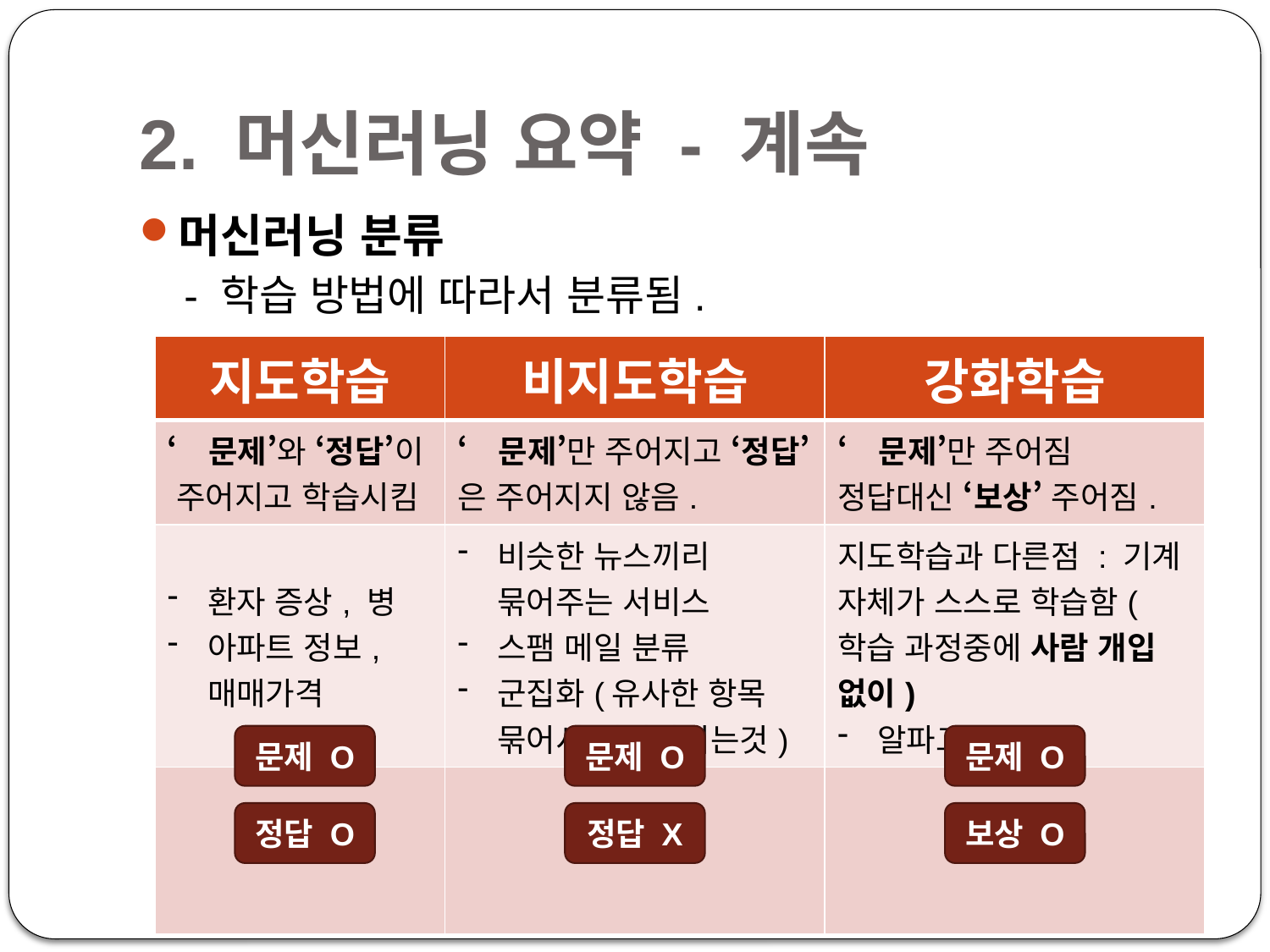

# 2. 머신러닝 요약 - 계속
머신러닝 분류
- 학습 방법에 따라서 분류됨.
| 지도학습 | 비지도학습 | 강화학습 |
| --- | --- | --- |
| ‘문제’와 ‘정답’이 주어지고 학습시킴 | ‘문제’만 주어지고 ‘정답’은 주어지지 않음. | ‘문제’만 주어짐 정답대신 ‘보상’ 주어짐. |
| 환자 증상, 병 아파트 정보, 매매가격 | 비슷한 뉴스끼리 묶어주는 서비스 스팸 메일 분류 군집화(유사한 항목 묶어서 기억하려는것) | 지도학습과 다른점 : 기계 자체가 스스로 학습함(학습 과정중에 사람 개입 없이) 알파고 |
|  |  |  |
문제 O
문제 O
문제 O
정답 O
정답 X
보상 O